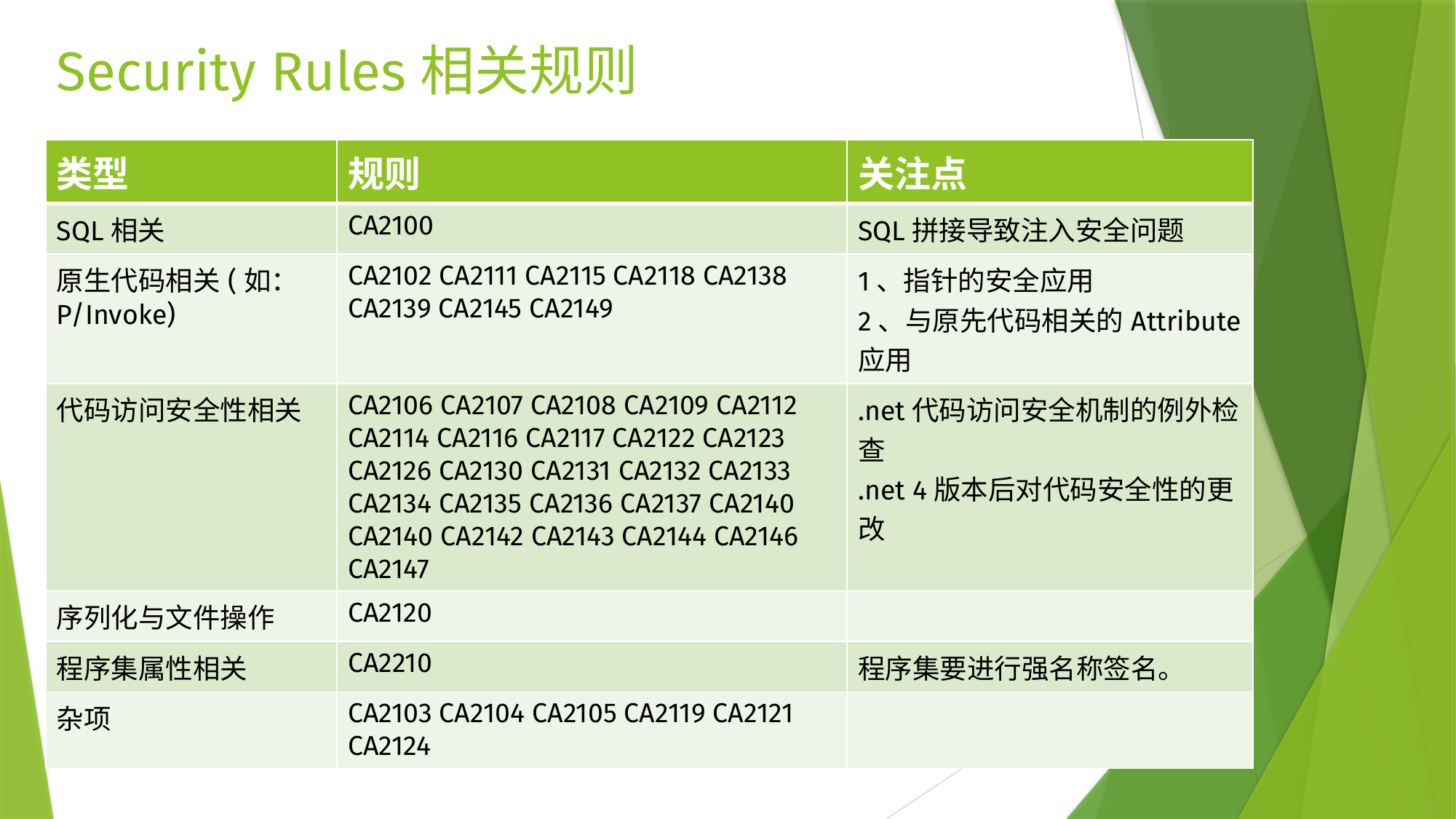

# Security Rules相关规则
| 类型 | 规则 | 关注点 |
| --- | --- | --- |
| SQL相关 | CA2100 | SQL拼接导致注入安全问题 |
| 原生代码相关(如：P/Invoke) | CA2102 CA2111 CA2115 CA2118 CA2138 CA2139 CA2145 CA2149 | 1、指针的安全应用 2、与原先代码相关的Attribute应用 |
| 代码访问安全性相关 | CA2106 CA2107 CA2108 CA2109 CA2112 CA2114 CA2116 CA2117 CA2122 CA2123 CA2126 CA2130 CA2131 CA2132 CA2133 CA2134 CA2135 CA2136 CA2137 CA2140 CA2140 CA2142 CA2143 CA2144 CA2146 CA2147 | .net代码访问安全机制的例外检查 .net 4版本后对代码安全性的更改 |
| 序列化与文件操作 | CA2120 |  |
| 程序集属性相关 | CA2210 | 程序集要进行强名称签名。 |
| 杂项 | CA2103 CA2104 CA2105 CA2119 CA2121 CA2124 |  |